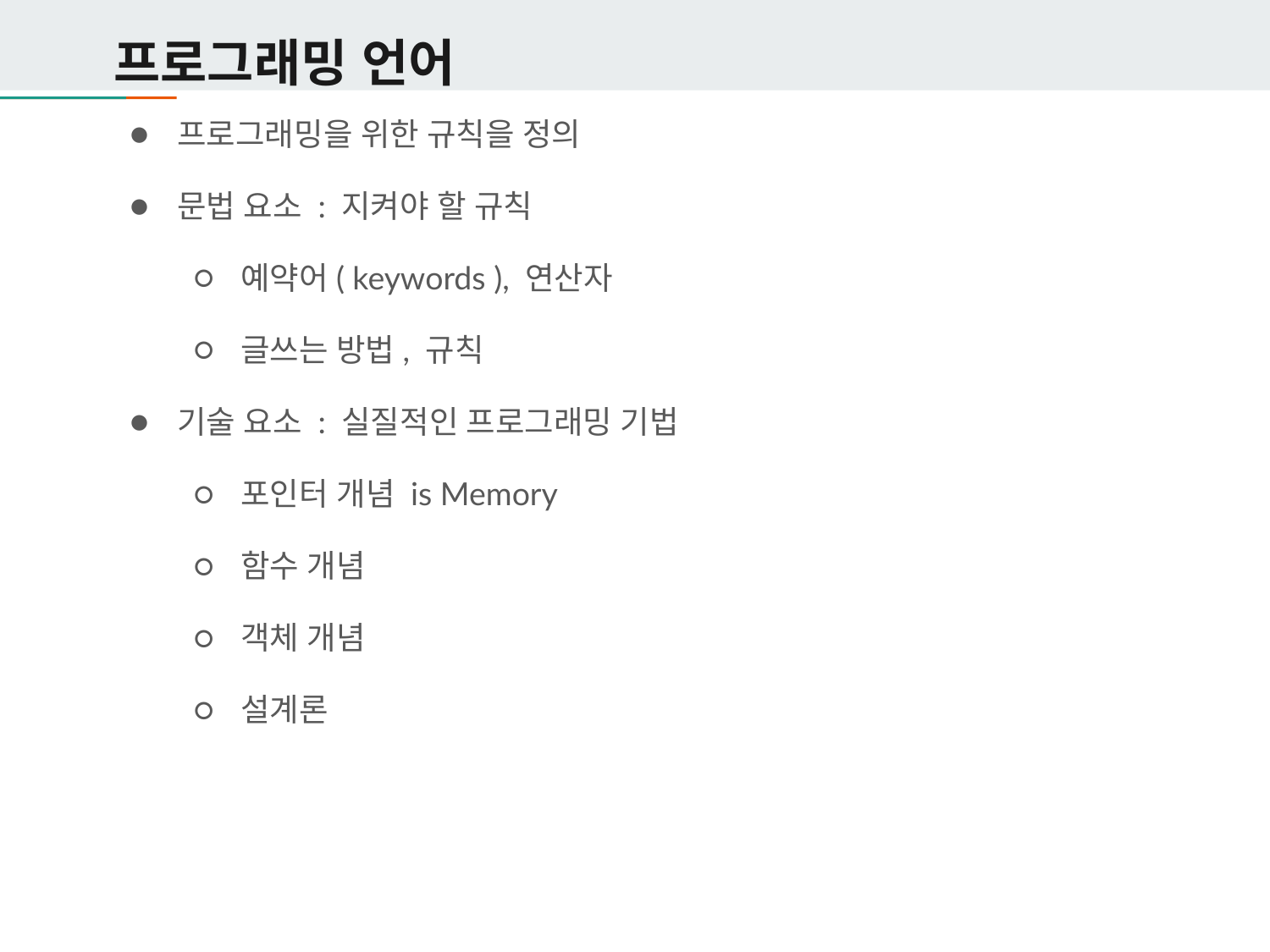

# 프로그래밍 언어
프로그래밍을 위한 규칙을 정의
문법 요소 : 지켜야 할 규칙
예약어( keywords ), 연산자
글쓰는 방법, 규칙
기술 요소 : 실질적인 프로그래밍 기법
포인터 개념 is Memory
함수 개념
객체 개념
설계론